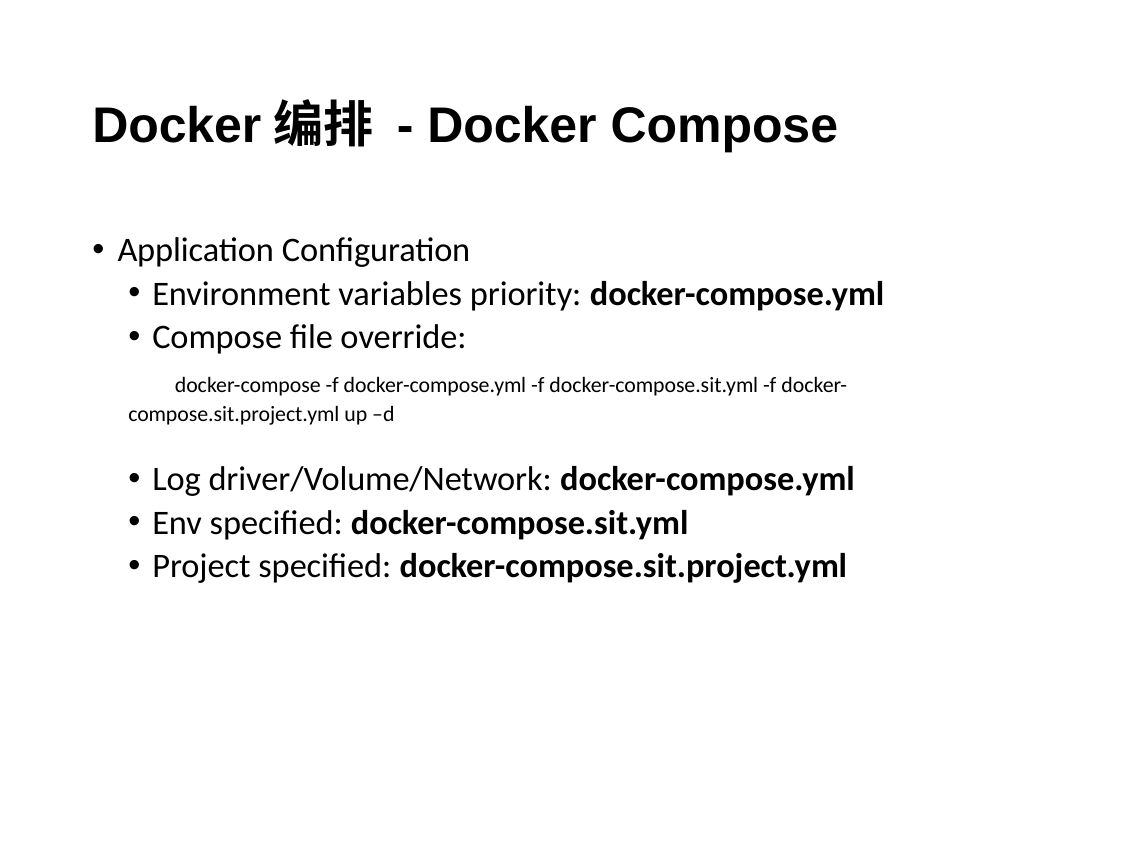

# Docker编排 - Docker Compose
Application Configuration
Environment variables priority: docker-compose.yml
Compose file override:
      docker-compose -f docker-compose.yml -f docker-compose.sit.yml -f docker-compose.sit.project.yml up –d

Log driver/Volume/Network: docker-compose.yml
Env specified: docker-compose.sit.yml
Project specified: docker-compose.sit.project.yml